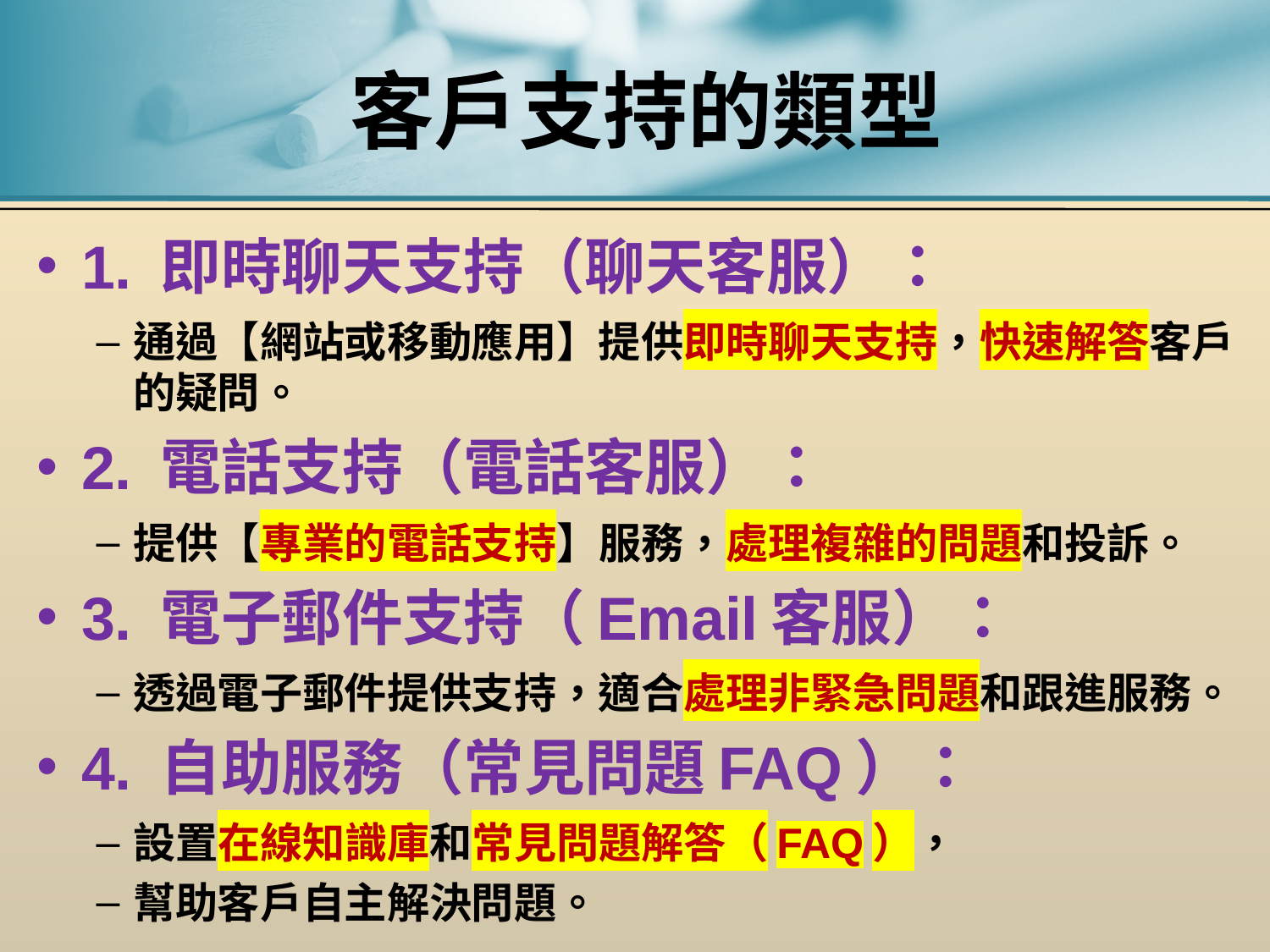

# 客戶支持的類型
1. 即時聊天支持（聊天客服）：
通過【網站或移動應用】提供即時聊天支持，快速解答客戶的疑問。
2. 電話支持（電話客服）：
提供【專業的電話支持】服務，處理複雜的問題和投訴。
3. 電子郵件支持（Email客服）：
透過電子郵件提供支持，適合處理非緊急問題和跟進服務。
4. 自助服務（常見問題FAQ）：
設置在線知識庫和常見問題解答（FAQ），
幫助客戶自主解決問題。